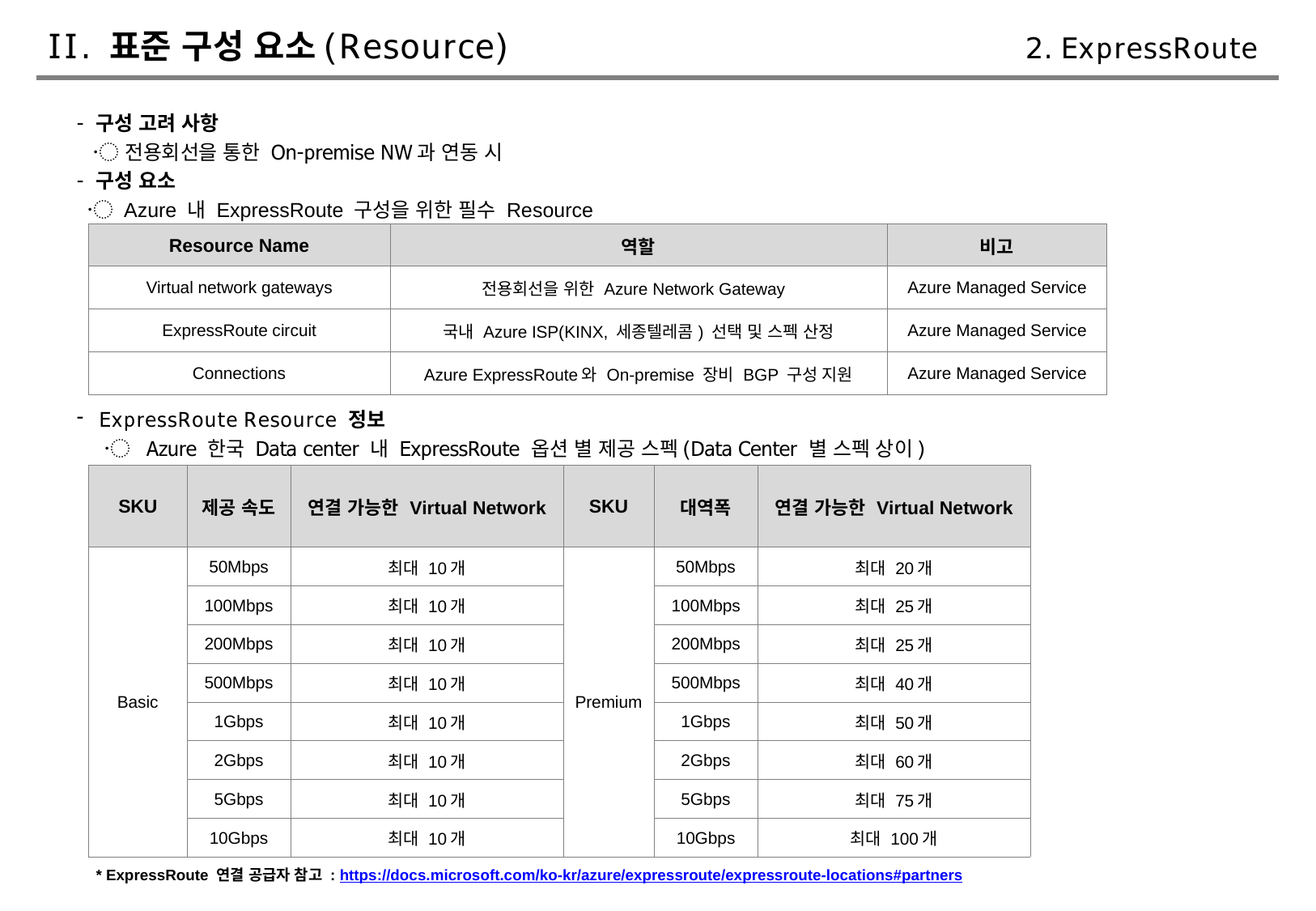

# II. 표준 구성 요소(Resource)
2. ExpressRoute
- 구성 고려 사항
   〮 전용회선을 통한 On-premise NW과 연동 시
- 구성 요소
  〮 Azure 내 ExpressRoute 구성을 위한 필수 Resource
| Resource Name | 역할 | 비고 |
| --- | --- | --- |
| Virtual network gateways | 전용회선을 위한 Azure Network Gateway | Azure Managed Service |
| ExpressRoute circuit | 국내 Azure ISP(KINX, 세종텔레콤) 선택 및 스펙 산정 | Azure Managed Service |
| Connections | Azure ExpressRoute와 On-premise 장비 BGP 구성 지원 | Azure Managed Service |
ExpressRoute Resource 정보
 〮  Azure 한국 Data center 내 ExpressRoute 옵션 별 제공 스펙(Data Center 별 스펙 상이)
| SKU | 제공 속도 | 연결 가능한 Virtual Network | SKU | 대역폭 | 연결 가능한 Virtual Network |
| --- | --- | --- | --- | --- | --- |
| Basic | 50Mbps | 최대 10개 | Premium | 50Mbps | 최대 20개 |
|  | 100Mbps | 최대 10개 |  | 100Mbps | 최대 25개 |
|  | 200Mbps | 최대 10개 |  | 200Mbps | 최대 25개 |
|  | 500Mbps | 최대 10개 |  | 500Mbps | 최대 40개 |
|  | 1Gbps | 최대 10개 |  | 1Gbps | 최대 50개 |
|  | 2Gbps | 최대 10개 |  | 2Gbps | 최대 60개 |
|  | 5Gbps | 최대 10개 |  | 5Gbps | 최대 75개 |
|  | 10Gbps | 최대 10개 |  | 10Gbps | 최대 100개 |
* ExpressRoute 연결 공급자 참고 : https://docs.microsoft.com/ko-kr/azure/expressroute/expressroute-locations#partners